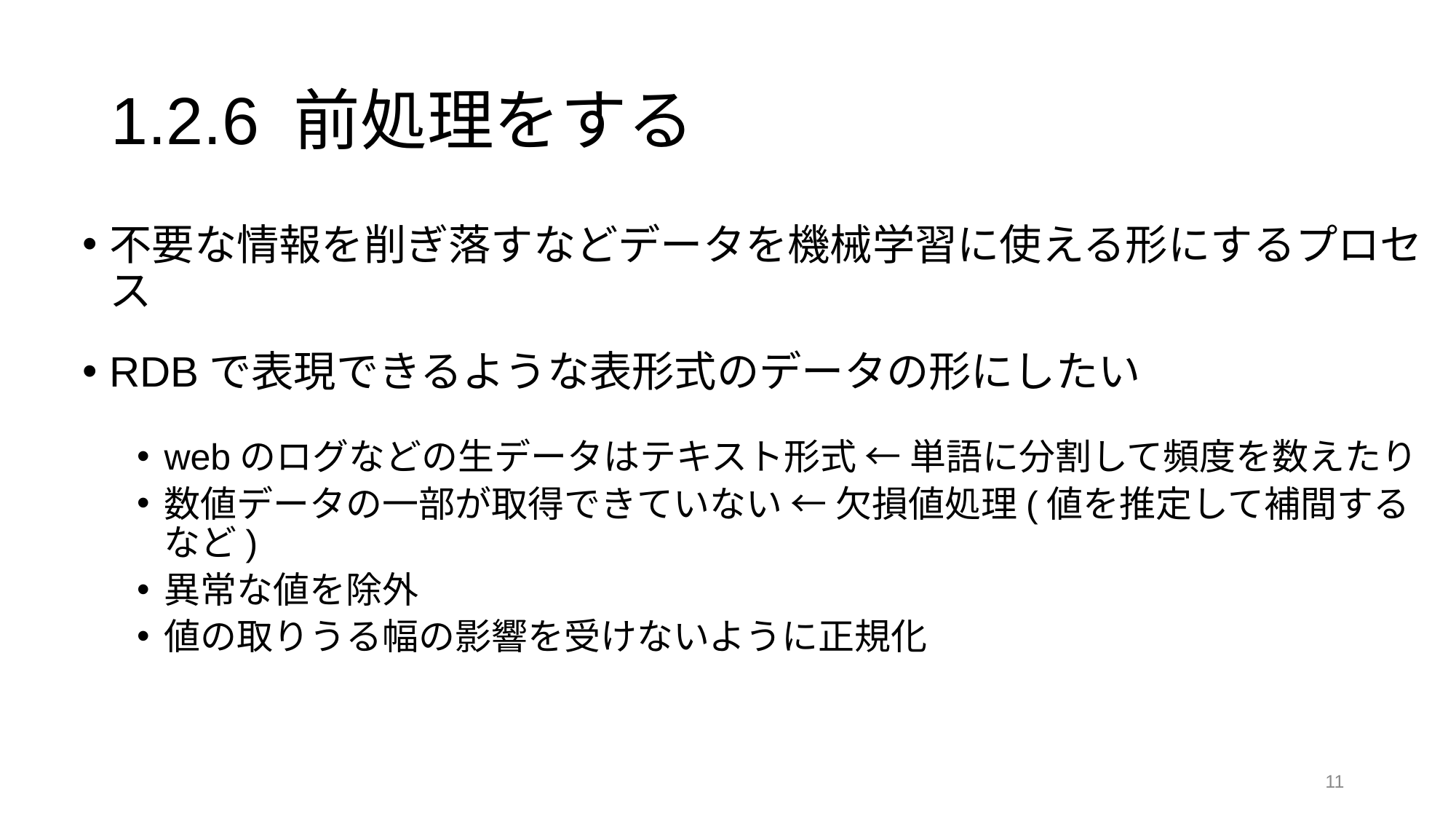

# 1.2.6 前処理をする
不要な情報を削ぎ落すなどデータを機械学習に使える形にするプロセス

RDBで表現できるような表形式のデータの形にしたい

webのログなどの生データはテキスト形式 ← 単語に分割して頻度を数えたり
数値データの一部が取得できていない ← 欠損値処理(値を推定して補間するなど)
異常な値を除外
値の取りうる幅の影響を受けないように正規化

11